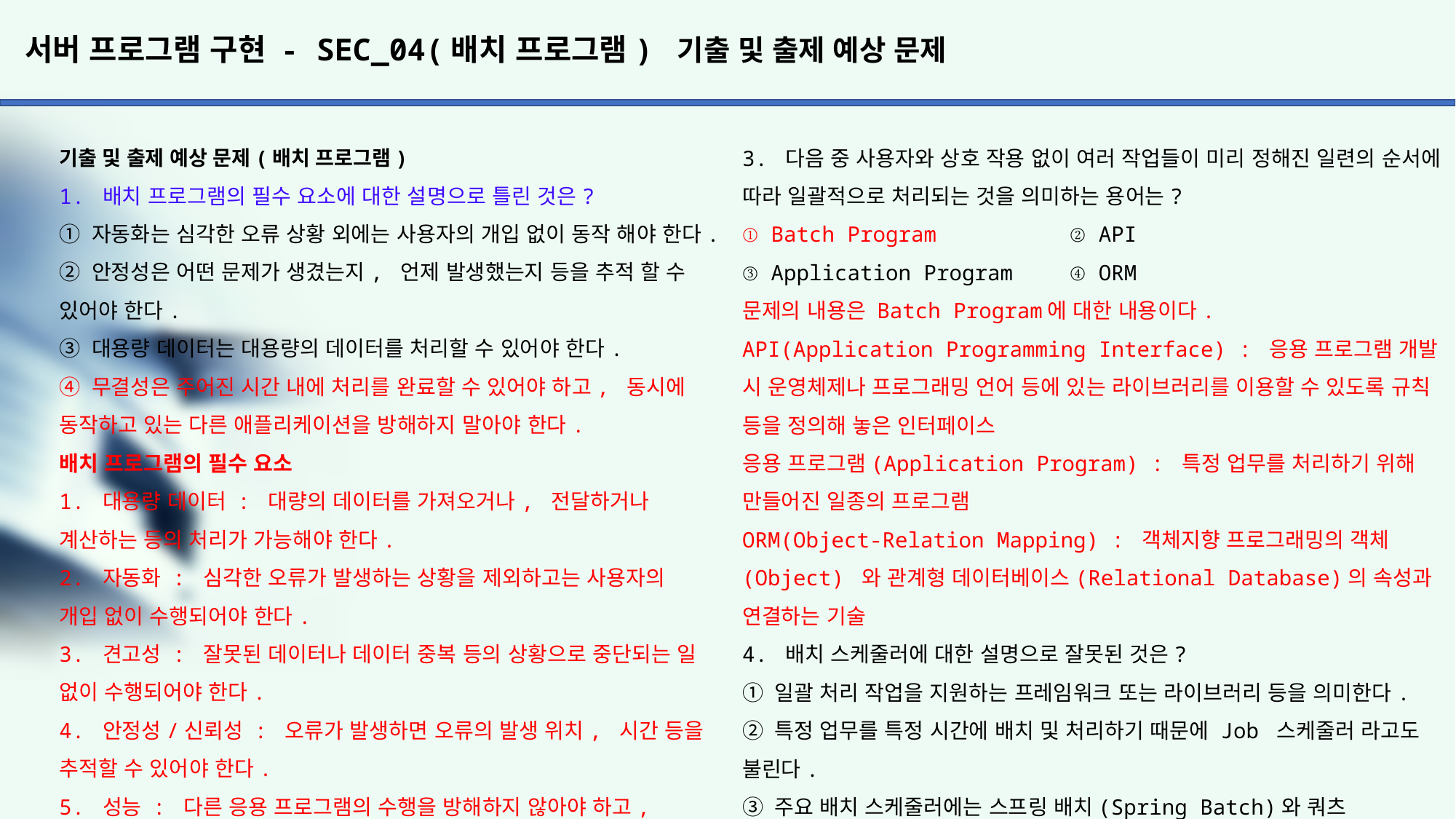

# 서버 프로그램 구현 - SEC_04(배치 프로그램) 기출 및 출제 예상 문제
3. 다음 중 사용자와 상호 작용 없이 여러 작업들이 미리 정해진 일련의 순서에 따라 일괄적으로 처리되는 것을 의미하는 용어는?
① Batch Program		② API
③ Application Program 	④ ORM
문제의 내용은 Batch Program에 대한 내용이다.
API(Application Programming Interface) : 응용 프로그램 개발 시 운영체제나 프로그래밍 언어 등에 있는 라이브러리를 이용할 수 있도록 규칙 등을 정의해 놓은 인터페이스
응용 프로그램(Application Program) : 특정 업무를 처리하기 위해 만들어진 일종의 프로그램
ORM(Object-Relation Mapping) : 객체지향 프로그래밍의 객체(Object) 와 관계형 데이터베이스(Relational Database)의 속성과 연결하는 기술
4. 배치 스케줄러에 대한 설명으로 잘못된 것은?
① 일괄 처리 작업을 지원하는 프레임워크 또는 라이브러리 등을 의미한다.
② 특정 업무를 특정 시간에 배치 및 처리하기 때문에 Job 스케줄러 라고도 불린다.
③ 주요 배치 스케줄러에는 스프링 배치(Spring Batch)와 쿼츠 (Quartz)가 있다.
④ 스프링 배치는 Scheduler, Job, Trigger 등의 구성 요소를 갖고 있다.
스프링 배치(Spring Batch)
- Spring Source 사와 Accenture 사가 2007년 공동 개발한 오픈 소스 프레임워크이다.
- 스프링 프레임워크의 특성을 그대로 가져와 스프링이 가지고 있는 다양한 기능들을 모두 사용할 수 있다.
- 데이터베이스나 파일의 데이터를 교환하는데 필요한 컴포넌트들을 제공한다.
- 로그 관리, 추적, 트랜잭션 관리, 작업 처리 통계, 작업 재시작 등의 다양한 기능을 제공한다.
- 스프링 배치의 주요 구성 요소와 역할
Job : 수행할 작업 정의
Job Launcher : 실행을 위한 인터페이스
Step : Job 처리를 위한 제어 정보
Job Repository : Step의 제어 정보를 포함하여 작업 실행을 위한 모든 정보를 저장
Quartz
- 스프링 프레임워크로 개발되는 응용 프로그램들의 일괄 처리를 위한 다양한 기능을 제공하는 오픈 소스 라이브러리이다.
- 수행할 작업과 수행 시간을 관리하는 요소들을 분리하여 일괄 처리 작업에 유연성을 제공한다.
- Quartz의 주요 구성 요소와 역할
Scheduler : 실행 환경 관리
Job : 수행할 작업 정의
JobDetail : Job의 상세 정보
Trigger : Job의 실행 스케쥴 정의
기출 및 출제 예상 문제(배치 프로그램)
1. 배치 프로그램의 필수 요소에 대한 설명으로 틀린 것은?
① 자동화는 심각한 오류 상황 외에는 사용자의 개입 없이 동작 해야 한다.
② 안정성은 어떤 문제가 생겼는지, 언제 발생했는지 등을 추적 할 수 있어야 한다.
③ 대용량 데이터는 대용량의 데이터를 처리할 수 있어야 한다.
④ 무결성은 주어진 시간 내에 처리를 완료할 수 있어야 하고, 동시에 동작하고 있는 다른 애플리케이션을 방해하지 말아야 한다.
배치 프로그램의 필수 요소
1. 대용량 데이터 : 대량의 데이터를 가져오거나, 전달하거나
계산하는 등의 처리가 가능해야 한다.
2. 자동화 : 심각한 오류가 발생하는 상황을 제외하고는 사용자의
개입 없이 수행되어야 한다.
3. 견고성 : 잘못된 데이터나 데이터 중복 등의 상황으로 중단되는 일 없이 수행되어야 한다.
4. 안정성/신뢰성 : 오류가 발생하면 오류의 발생 위치, 시간 등을 추적할 수 있어야 한다.
5. 성능 : 다른 응용 프로그램의 수행을 방해하지 않아야 하고,
지정된 시간 내에 처리가 완료되어야 한다.
2. 배치 프로그램의 수행 주기에 속하지 않는 것은?
① 정기 배치		② 상시 배치
③ On-Demand 배치	④ 이벤트성 배치
배치 프로그램의 수행 주기
정기 배치 : 일, 주, 월과 같이 정해진 기간에 정기적으로 수행된다.
이벤트성 배치 : 특정 조건을 설정해두고 조건이 충족될 때만 수행된다.
On-Demand : 사용자의 요청 시 수행된다.